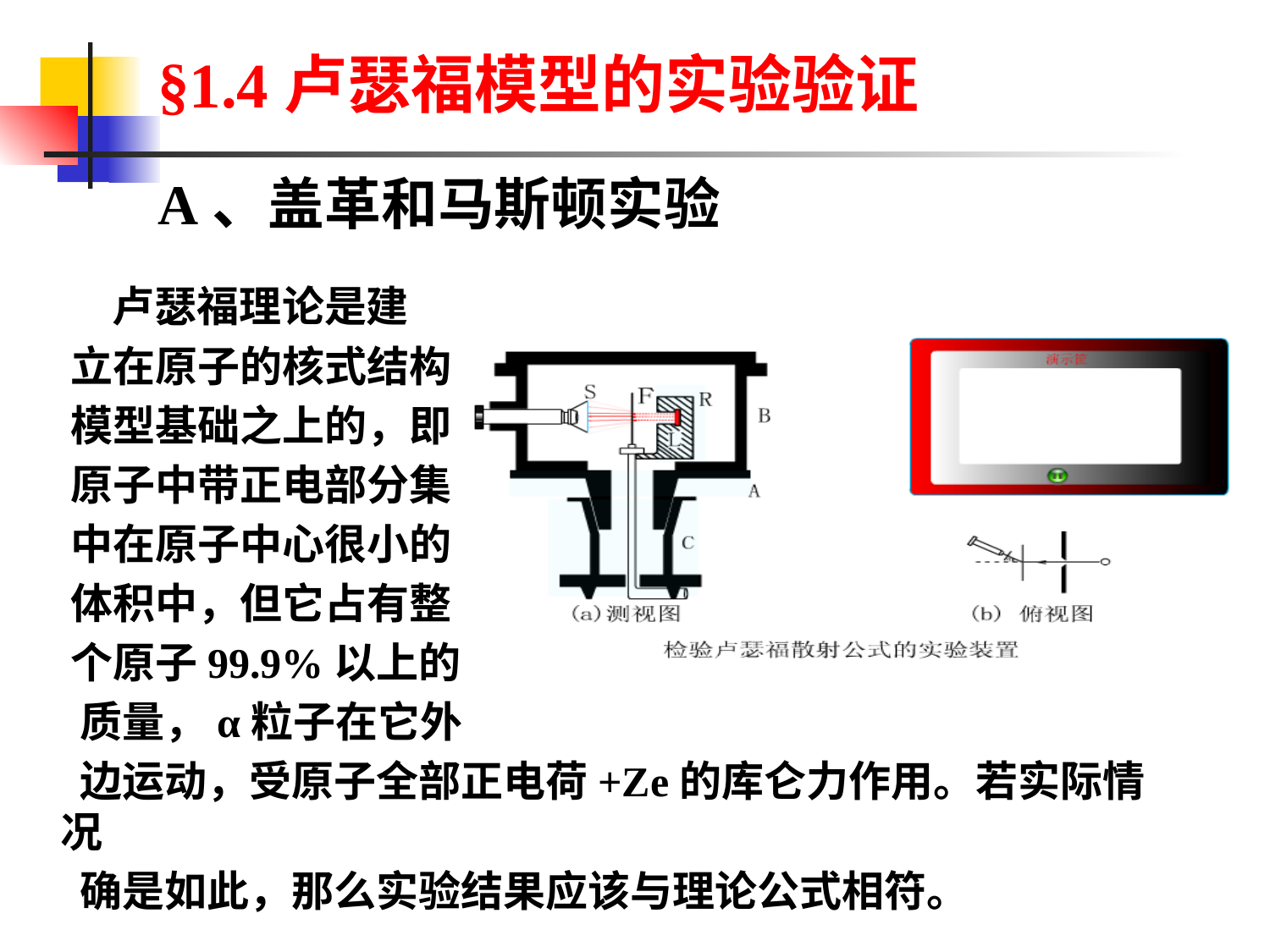

# §1.4卢瑟福模型的实验验证 A、盖革和马斯顿实验
        卢瑟福理论是建
     立在原子的核式结构
     模型基础之上的，即
     原子中带正电部分集
     中在原子中心很小的
     体积中，但它占有整
     个原子99.9%以上的
      质量，α粒子在它外
      边运动，受原子全部正电荷+Ze的库仑力作用。若实际情况
      确是如此，那么实验结果应该与理论公式相符。